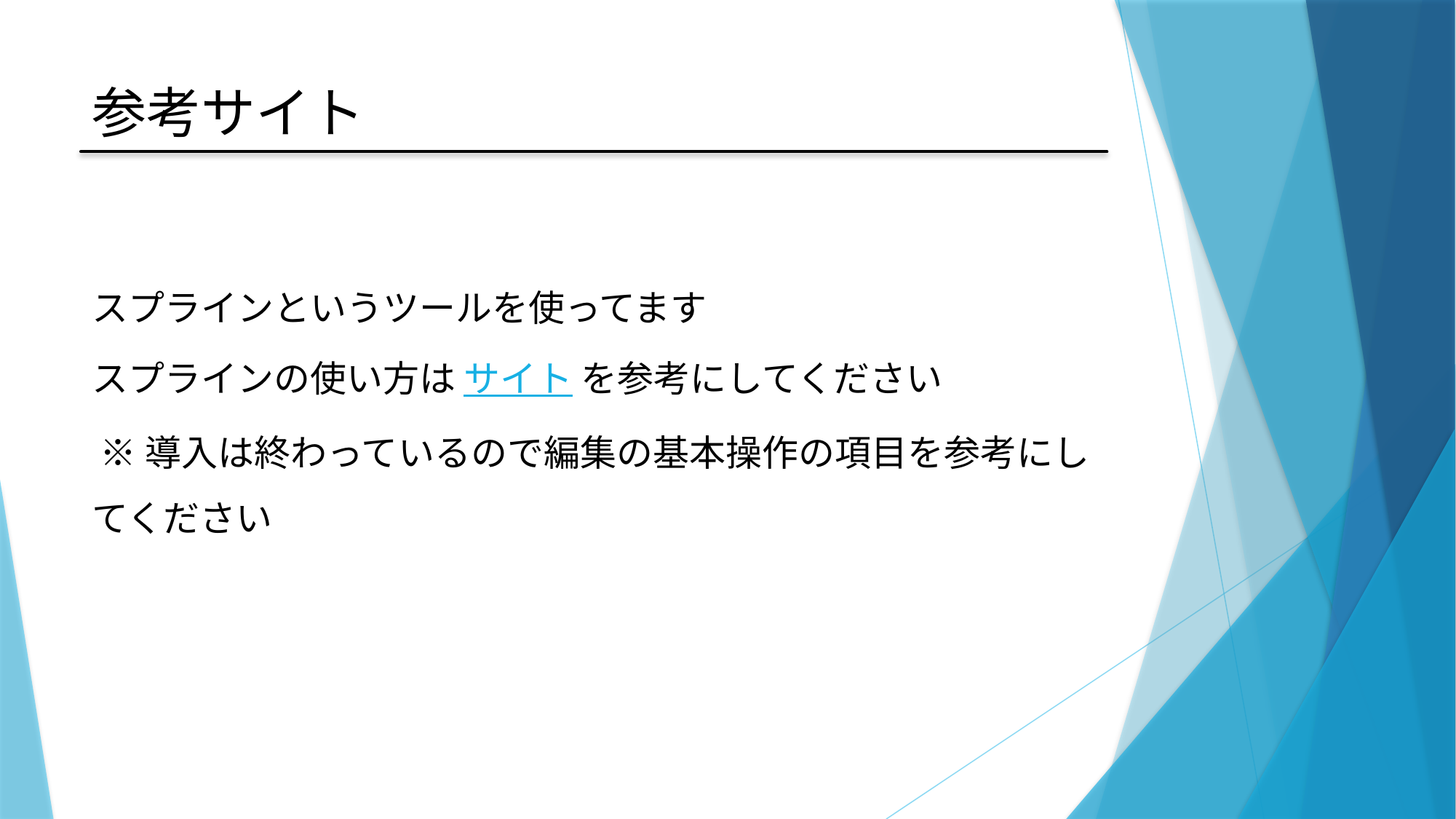

# 参考サイト
スプラインというツールを使ってます
スプラインの使い方は サイト を参考にしてください
 ※導入は終わっているので編集の基本操作の項目を参考にしてください